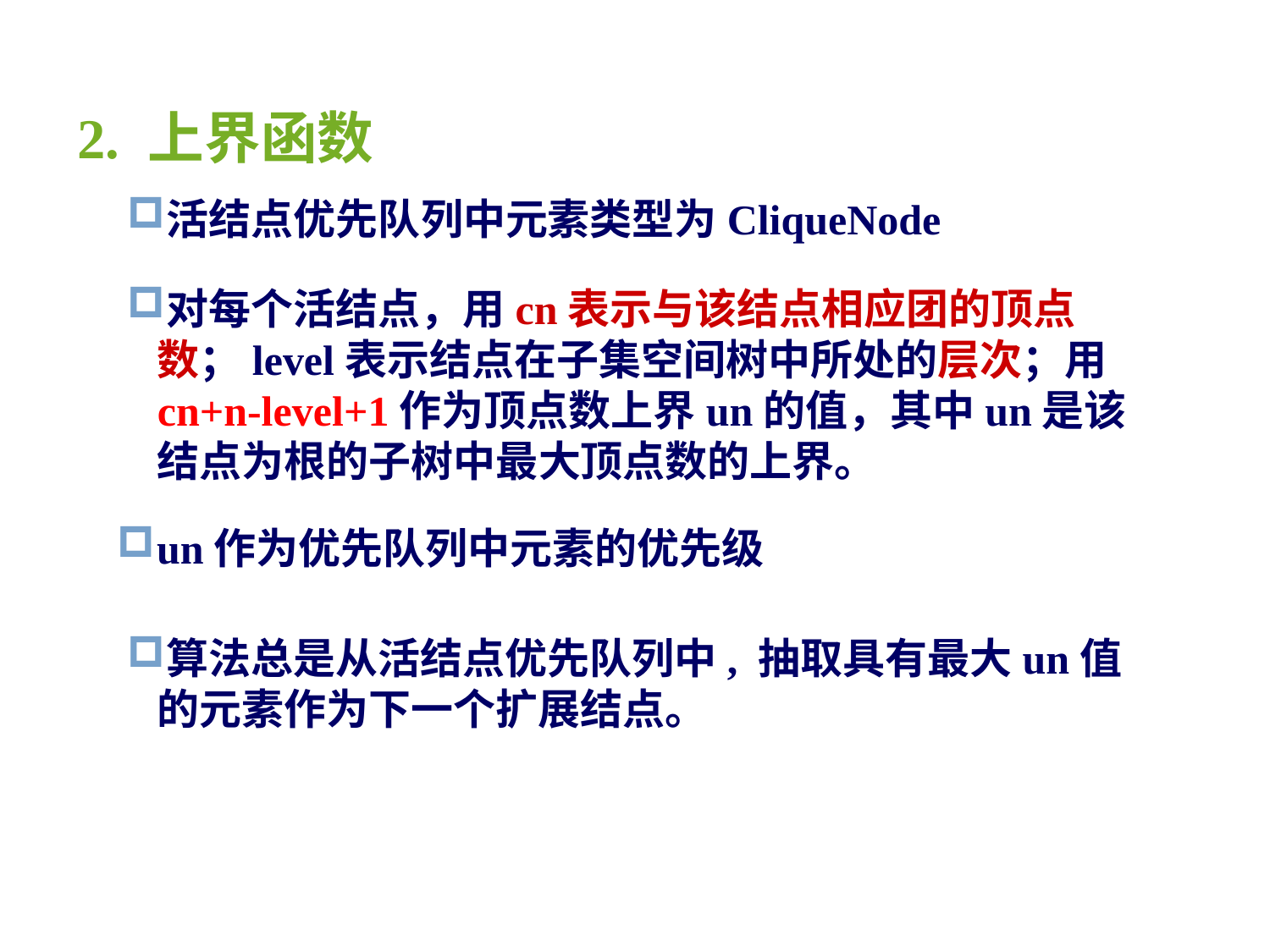

2. 上界函数
活结点优先队列中元素类型为CliqueNode
对每个活结点，用cn表示与该结点相应团的顶点数；level表示结点在子集空间树中所处的层次；用cn+n-level+1作为顶点数上界un的值，其中un是该结点为根的子树中最大顶点数的上界。

un作为优先队列中元素的优先级
算法总是从活结点优先队列中, 抽取具有最大un值的元素作为下一个扩展结点。